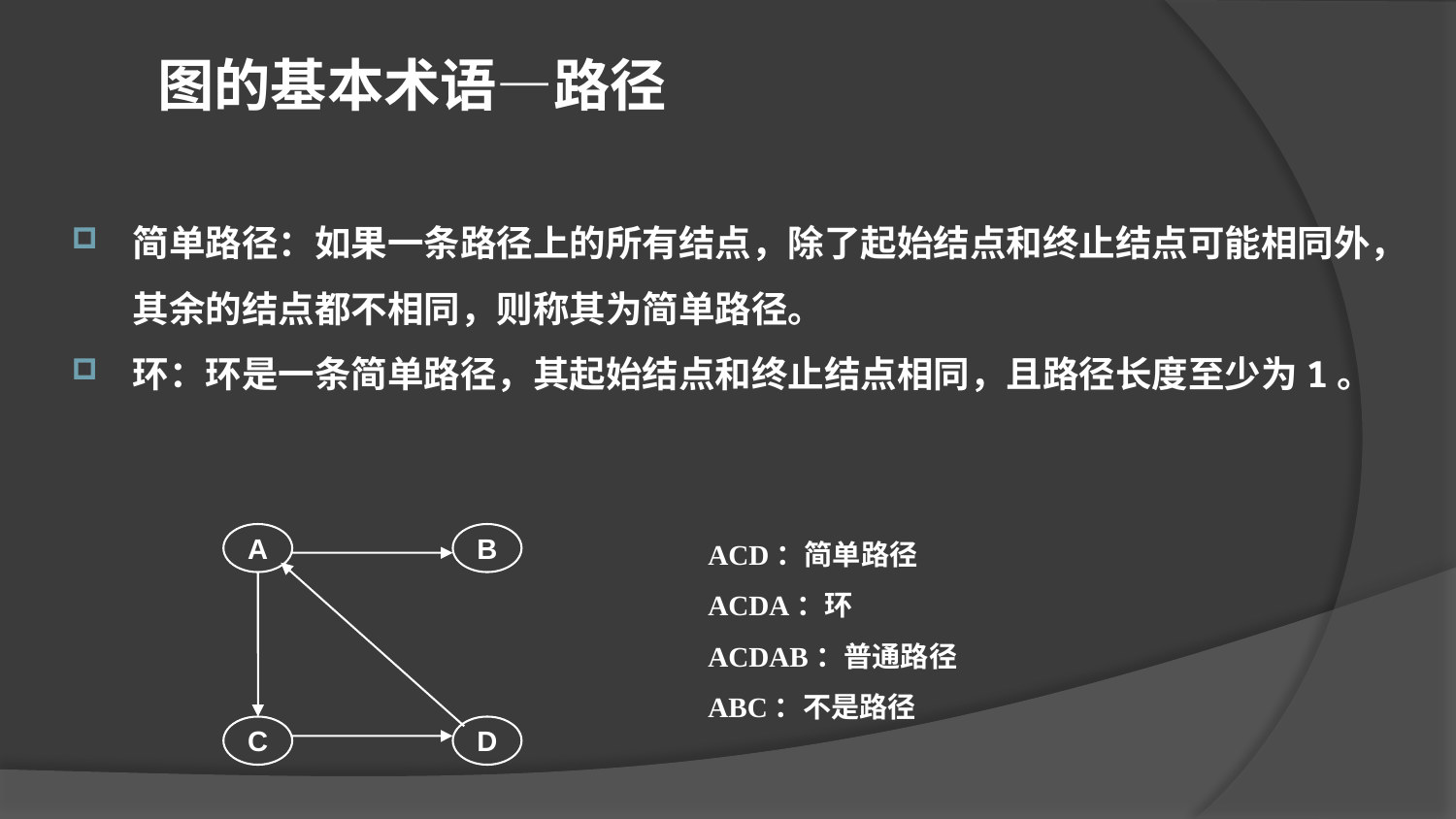

图的基本术语—路径
简单路径：如果一条路径上的所有结点，除了起始结点和终止结点可能相同外，其余的结点都不相同，则称其为简单路径。
环：环是一条简单路径，其起始结点和终止结点相同，且路径长度至少为1。

ACD：简单路径
ACDA：环
ACDAB：普通路径
ABC：不是路径

A
B

C
D